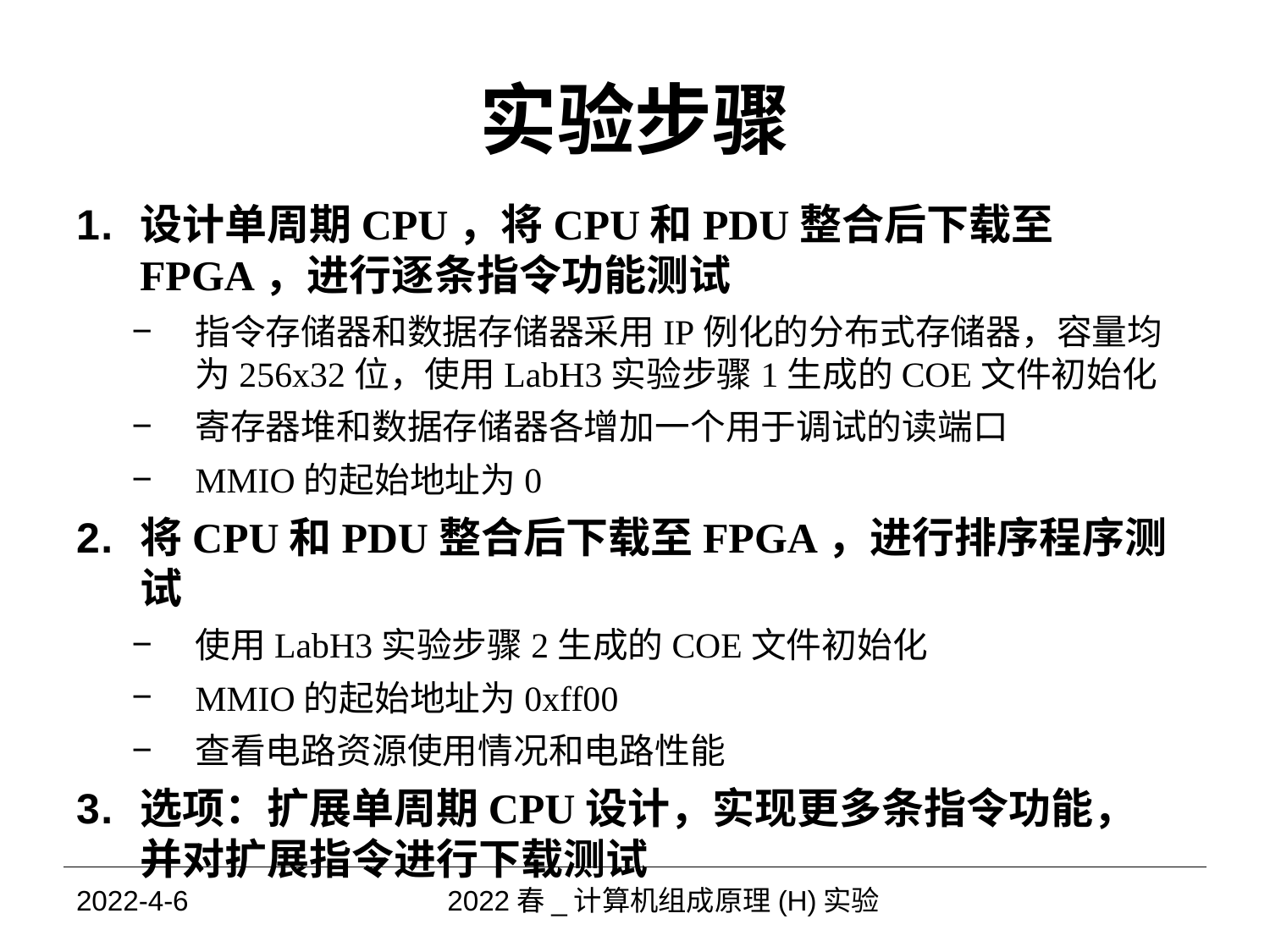

# 实验步骤
设计单周期CPU，将CPU和PDU整合后下载至FPGA，进行逐条指令功能测试
指令存储器和数据存储器采用IP例化的分布式存储器，容量均为256x32位，使用LabH3实验步骤1生成的COE文件初始化
寄存器堆和数据存储器各增加一个用于调试的读端口
MMIO的起始地址为0
将CPU和PDU整合后下载至FPGA，进行排序程序测试
使用LabH3实验步骤2生成的COE文件初始化
MMIO的起始地址为0xff00
查看电路资源使用情况和电路性能
选项：扩展单周期CPU设计，实现更多条指令功能，并对扩展指令进行下载测试
2022-4-6
2022春_计算机组成原理(H)实验
24